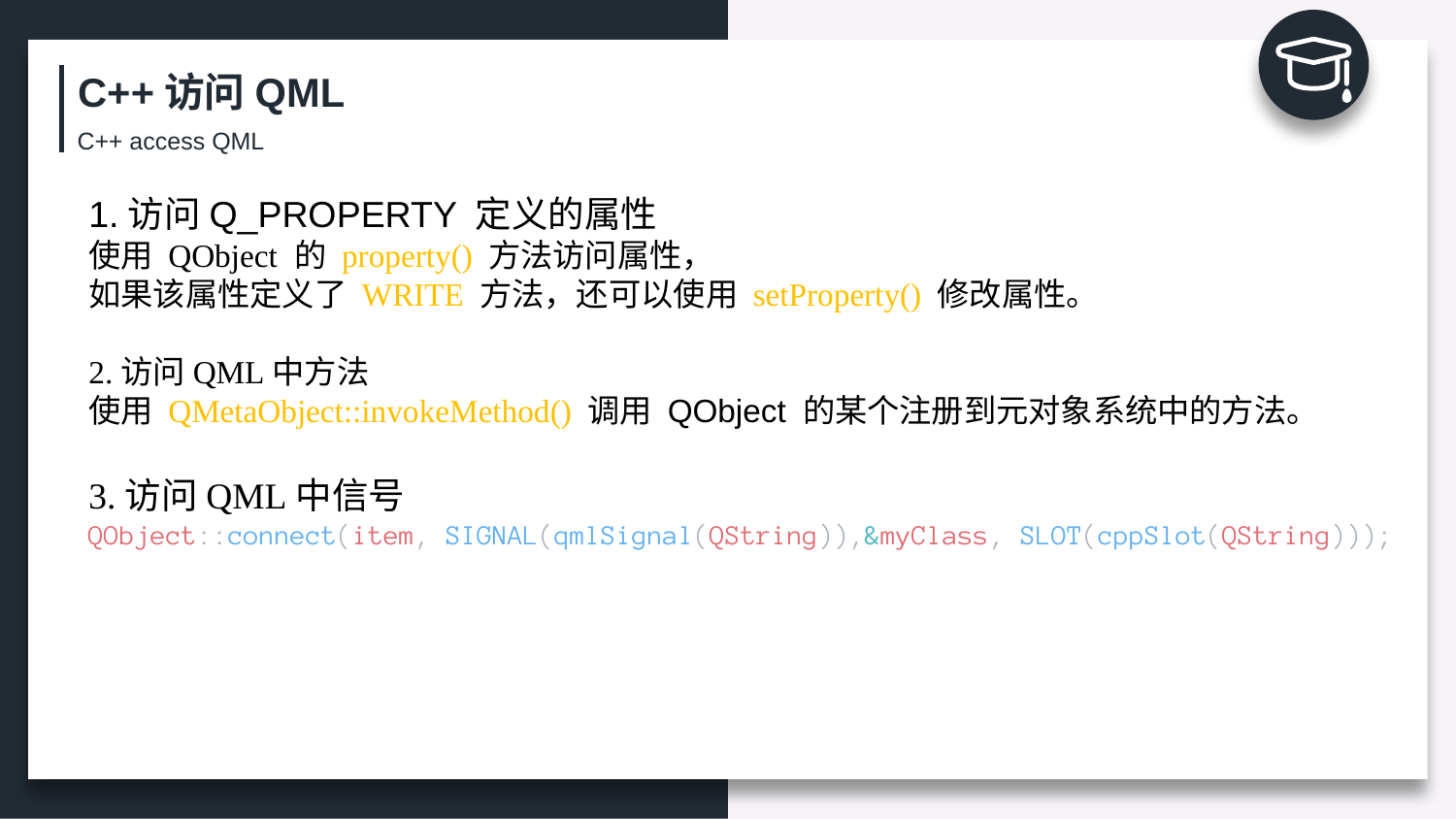

C++访问QML
C++ access QML
1.访问Q_PROPERTY 定义的属性
使用 QObject 的 property() 方法访问属性，
如果该属性定义了 WRITE 方法，还可以使用 setProperty() 修改属性。

2.访问QML中方法
使用 QMetaObject::invokeMethod() 调用 QObject 的某个注册到元对象系统中的方法。

3.访问QML中信号
QObject::connect(item, SIGNAL(qmlSignal(QString)),&myClass, SLOT(cppSlot(QString)));